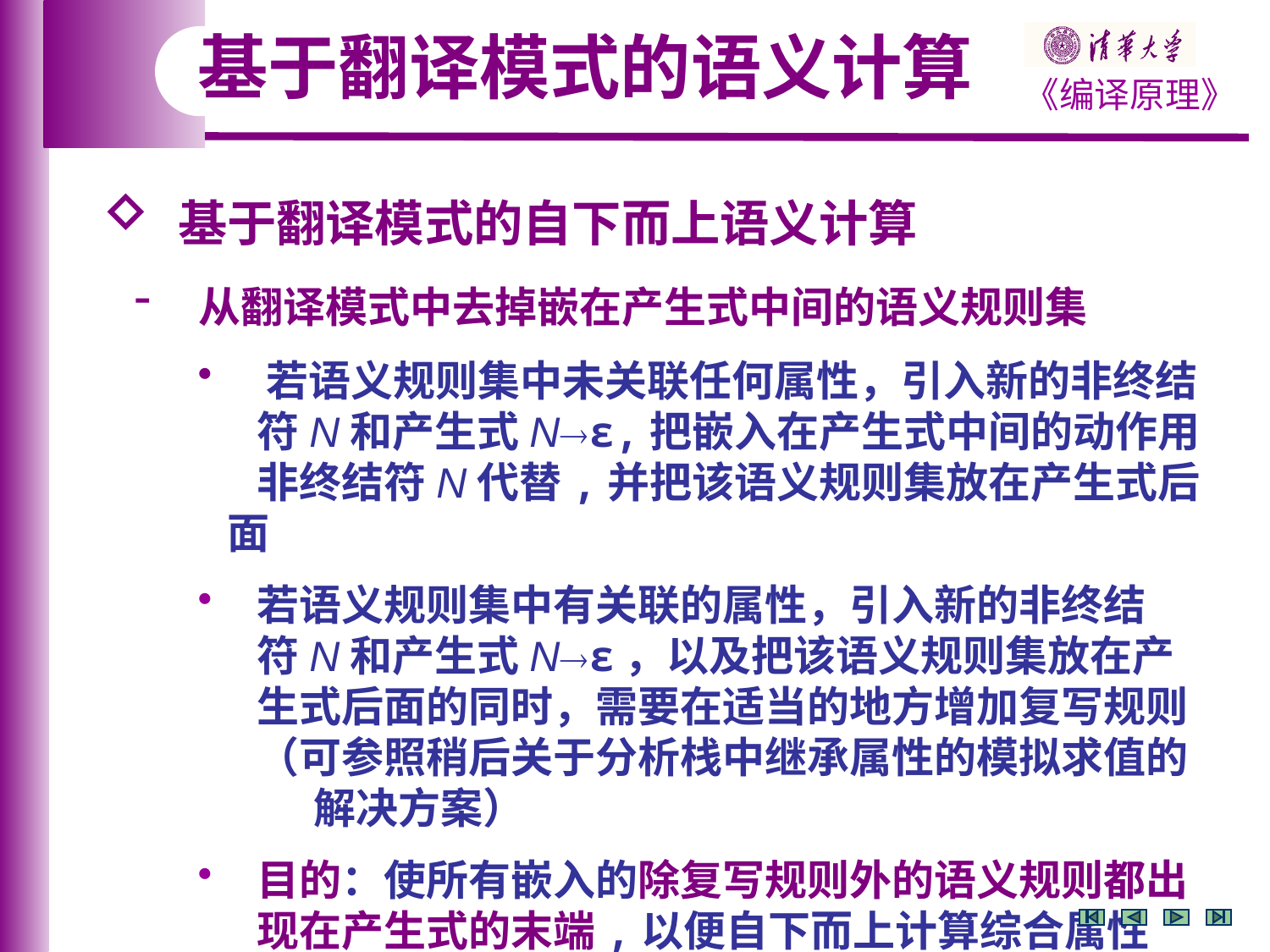

基于翻译模式的语义计算
 基于翻译模式的自下而上语义计算

  从翻译模式中去掉嵌在产生式中间的语义规则集

   若语义规则集中未关联任何属性，引入新的非终结
  符N和产生式N→ε,把嵌入在产生式中间的动作用
  非终结符N代替,并把该语义规则集放在产生式后面

  若语义规则集中有关联的属性，引入新的非终结
  符N和产生式N→ε，以及把该语义规则集放在产
  生式后面的同时，需要在适当的地方增加复写规则
  （可参照稍后关于分析栈中继承属性的模拟求值的
        解决方案）

  目的：使所有嵌入的除复写规则外的语义规则都出
  现在产生式的末端,以便自下而上计算综合属性